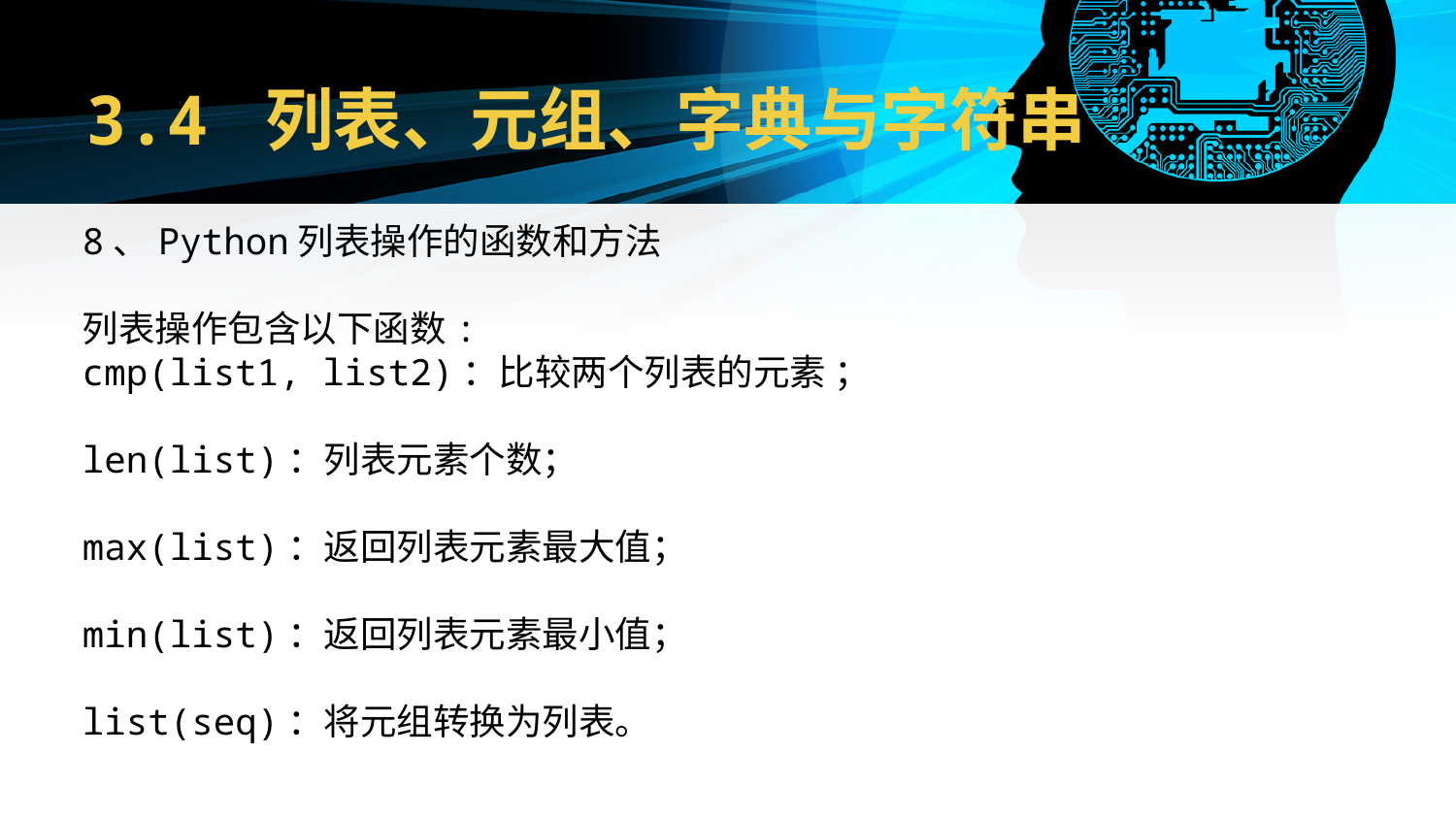

# 3.4 列表、元组、字典与字符串
8、Python列表操作的函数和方法

列表操作包含以下函数:
cmp(list1, list2)：比较两个列表的元素 ；

len(list)：列表元素个数；

max(list)：返回列表元素最大值；

min(list)：返回列表元素最小值；

list(seq)：将元组转换为列表。